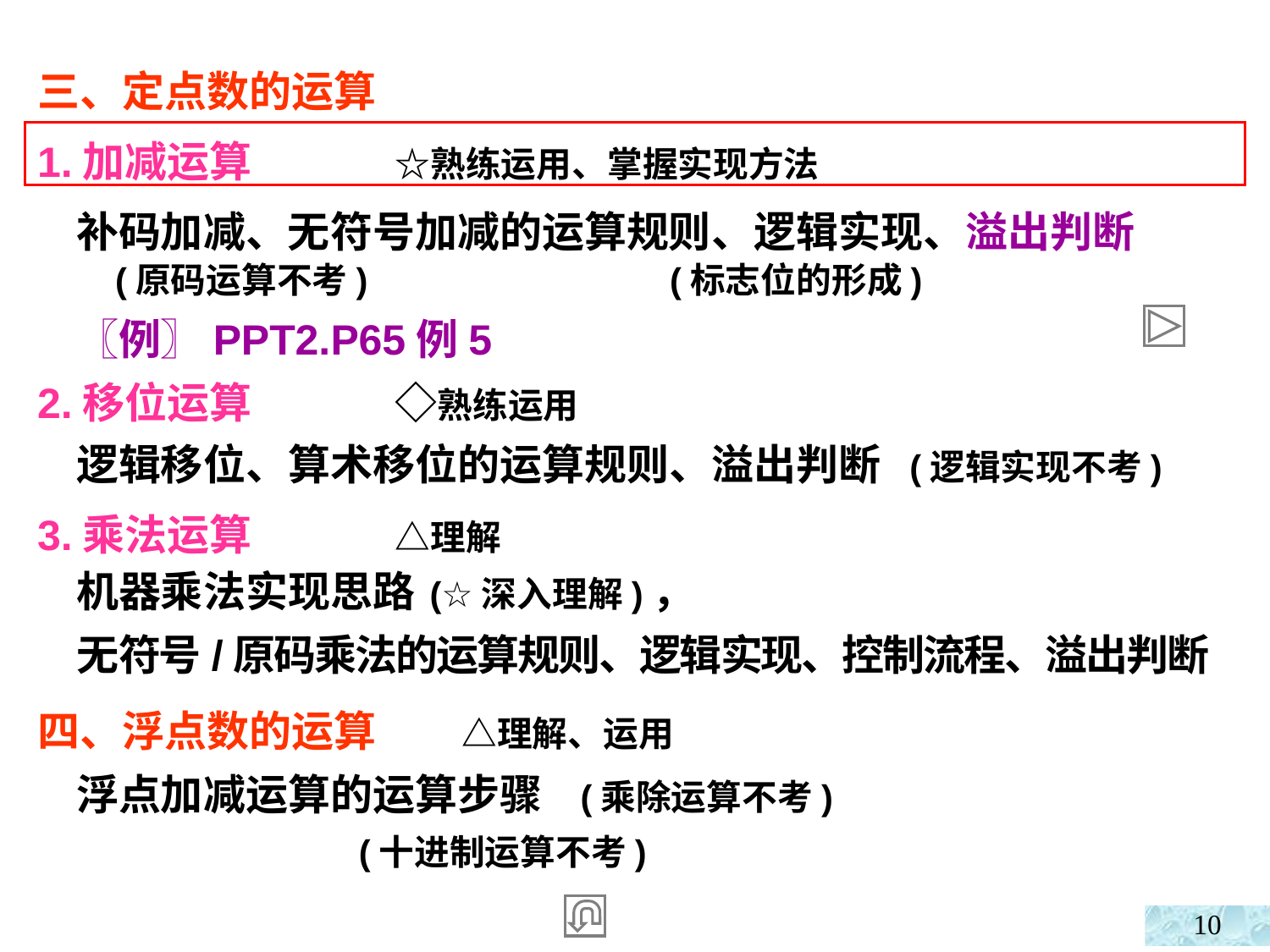

三、定点数的运算
1.加减运算               ☆熟练运用、掌握实现方法

2.移位运算               ◇熟练运用

3.乘法运算               △理解

   补码加减、无符号加减的运算规则、逻辑实现、溢出判断
        (原码运算不考)                               (标志位的形成)
   〖例〗PPT2.P65例5

   逻辑移位、算术移位的运算规则、溢出判断  (逻辑实现不考)
   机器乘法实现思路 (☆深入理解)，
   无符号/原码乘法的运算规则、逻辑实现、控制流程、溢出判断
四、浮点数的运算         △理解、运用
   浮点加减运算的运算步骤   (乘除运算不考)
                                 (十进制运算不考)

10